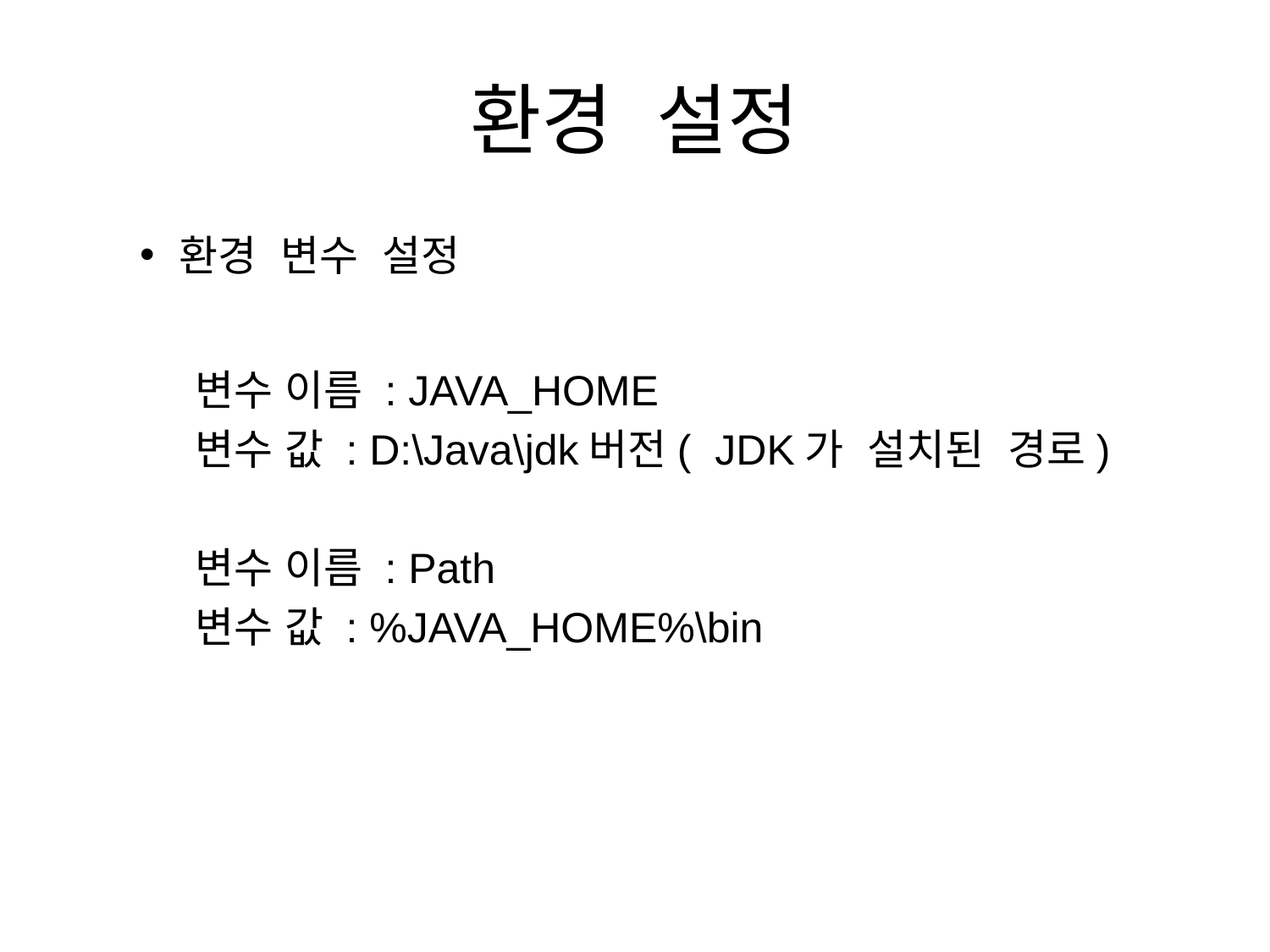

# 환경  설정
환경  변수  설정

변수 이름 : JAVA_HOME
변수 값 : D:\Java\jdk버전(  JDK가  설치된  경로)

변수 이름 : Path
변수 값 : %JAVA_HOME%\bin